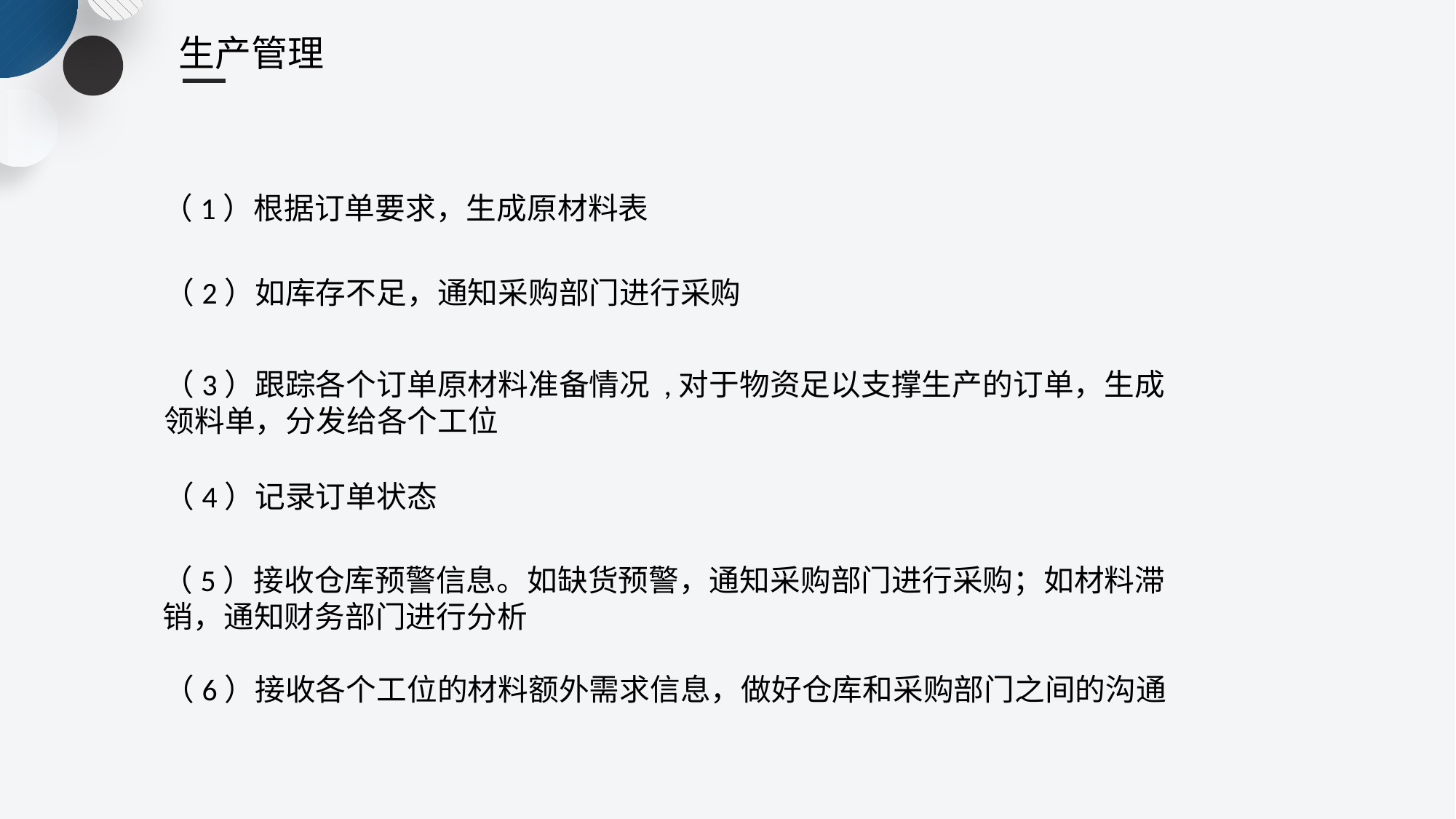

生产管理

（1）根据订单要求，生成原材料表
（2）如库存不足，通知采购部门进行采购
（3）跟踪各个订单原材料准备情况 ,对于物资足以支撑生产的订单，生成领料单，分发给各个工位
（4）记录订单状态
（5）接收仓库预警信息。如缺货预警，通知采购部门进行采购；如材料滞销，通知财务部门进行分析
（6）接收各个工位的材料额外需求信息，做好仓库和采购部门之间的沟通